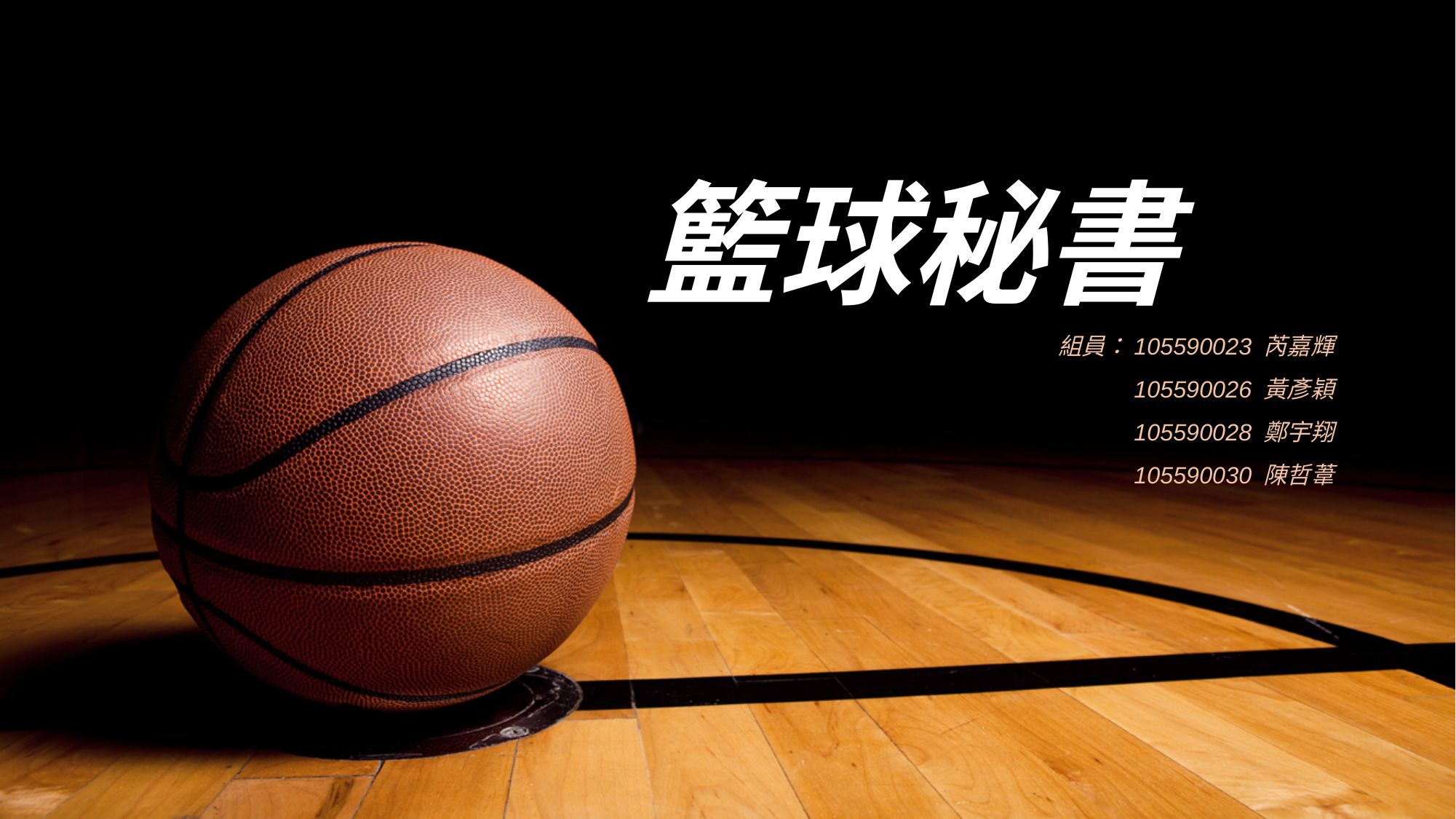

# 籃球秘書
組員：105590023 芮嘉輝
	105590026 黃彥穎
	105590028 鄭宇翔
	105590030 陳哲葦